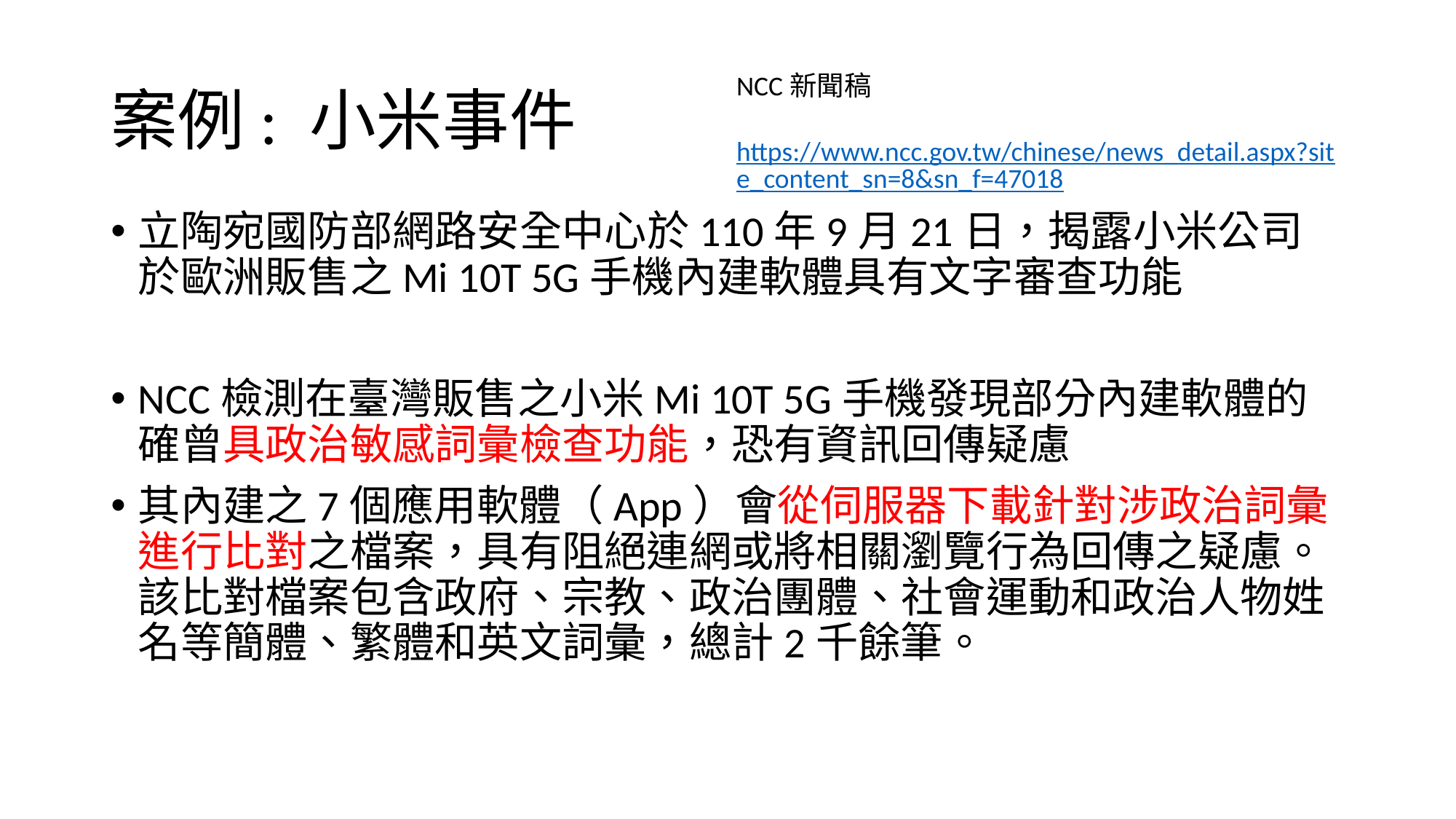

# 案例: 小米事件
NCC新聞稿
 https://www.ncc.gov.tw/chinese/news_detail.aspx?site_content_sn=8&sn_f=47018
立陶宛國防部網路安全中心於110年9月21日，揭露小米公司於歐洲販售之Mi 10T 5G手機內建軟體具有文字審查功能

NCC檢測在臺灣販售之小米Mi 10T 5G手機發現部分內建軟體的確曾具政治敏感詞彙檢查功能，恐有資訊回傳疑慮
其內建之7個應用軟體（App）會從伺服器下載針對涉政治詞彙進行比對之檔案，具有阻絕連網或將相關瀏覽行為回傳之疑慮。該比對檔案包含政府、宗教、政治團體、社會運動和政治人物姓名等簡體、繁體和英文詞彙，總計2千餘筆。